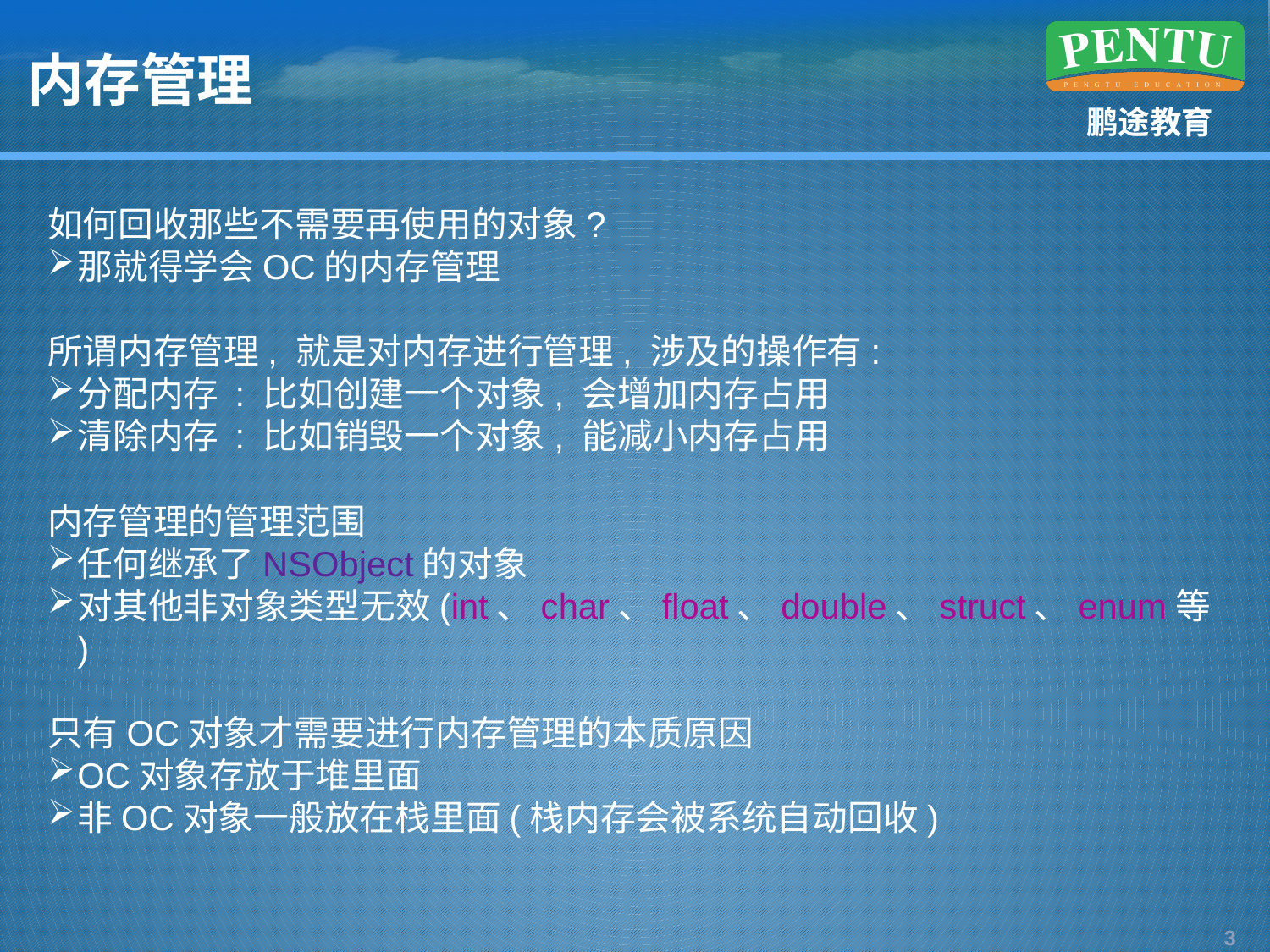

# 内存管理
如何回收那些不需要再使用的对象?
那就得学会OC的内存管理

所谓内存管理, 就是对内存进行管理, 涉及的操作有:
分配内存 : 比如创建一个对象, 会增加内存占用
清除内存 : 比如销毁一个对象, 能减小内存占用

内存管理的管理范围
任何继承了NSObject的对象
对其他非对象类型无效(int、char、float、double、struct、enum等 )

只有OC对象才需要进行内存管理的本质原因
OC对象存放于堆里面
非OC对象一般放在栈里面(栈内存会被系统自动回收)
3